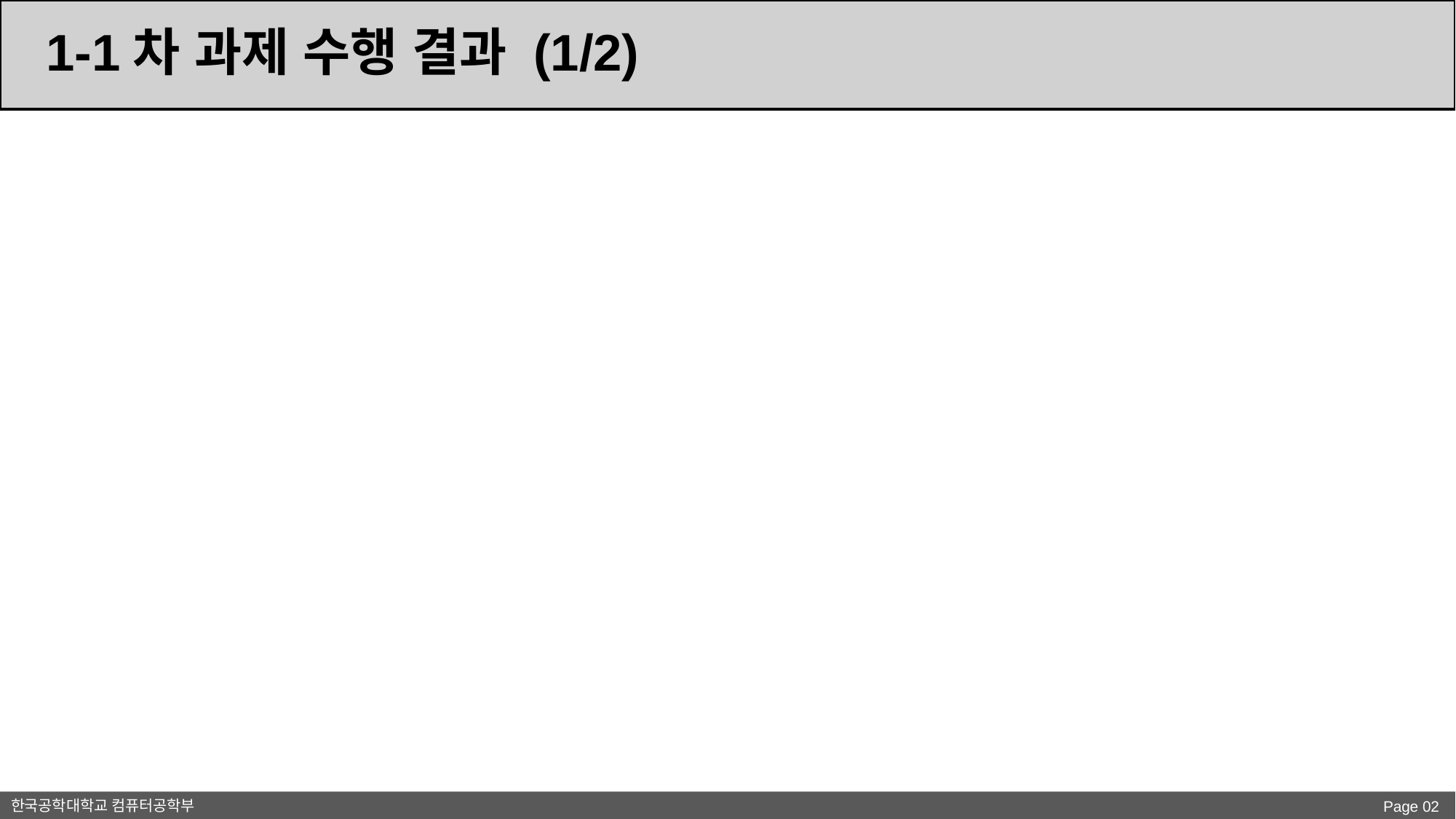

# 1-1차 과제 수행 결과 (1/2)

한국공학대학교 컴퓨터공학부

Page 02